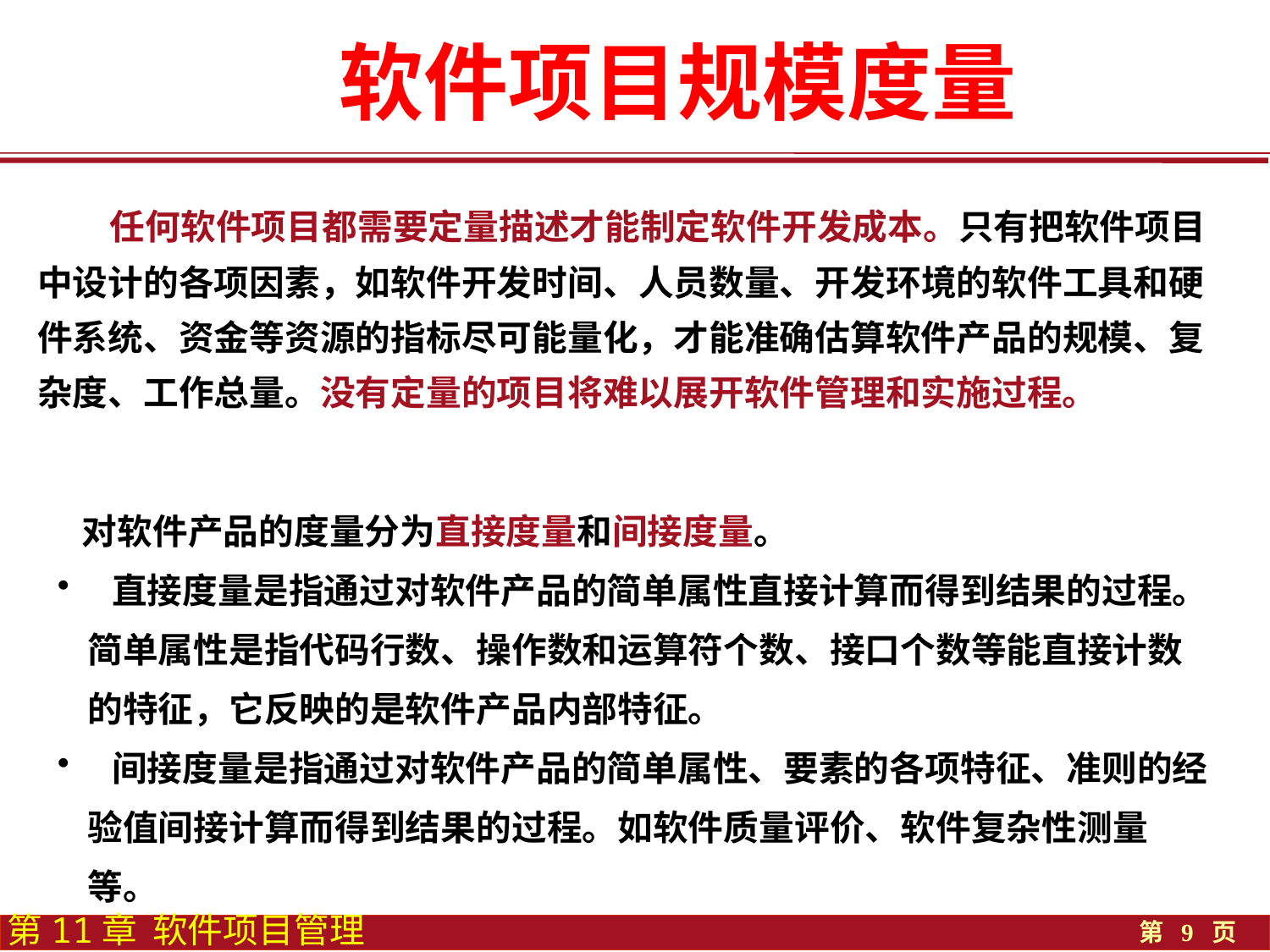

软件项目规模度量
        任何软件项目都需要定量描述才能制定软件开发成本。只有把软件项目中设计的各项因素，如软件开发时间、人员数量、开发环境的软件工具和硬件系统、资金等资源的指标尽可能量化，才能准确估算软件产品的规模、复杂度、工作总量。没有定量的项目将难以展开软件管理和实施过程。
  对软件产品的度量分为直接度量和间接度量。
  直接度量是指通过对软件产品的简单属性直接计算而得到结果的过程。简单属性是指代码行数、操作数和运算符个数、接口个数等能直接计数的特征，它反映的是软件产品内部特征。
  间接度量是指通过对软件产品的简单属性、要素的各项特征、准则的经验值间接计算而得到结果的过程。如软件质量评价、软件复杂性测量等。